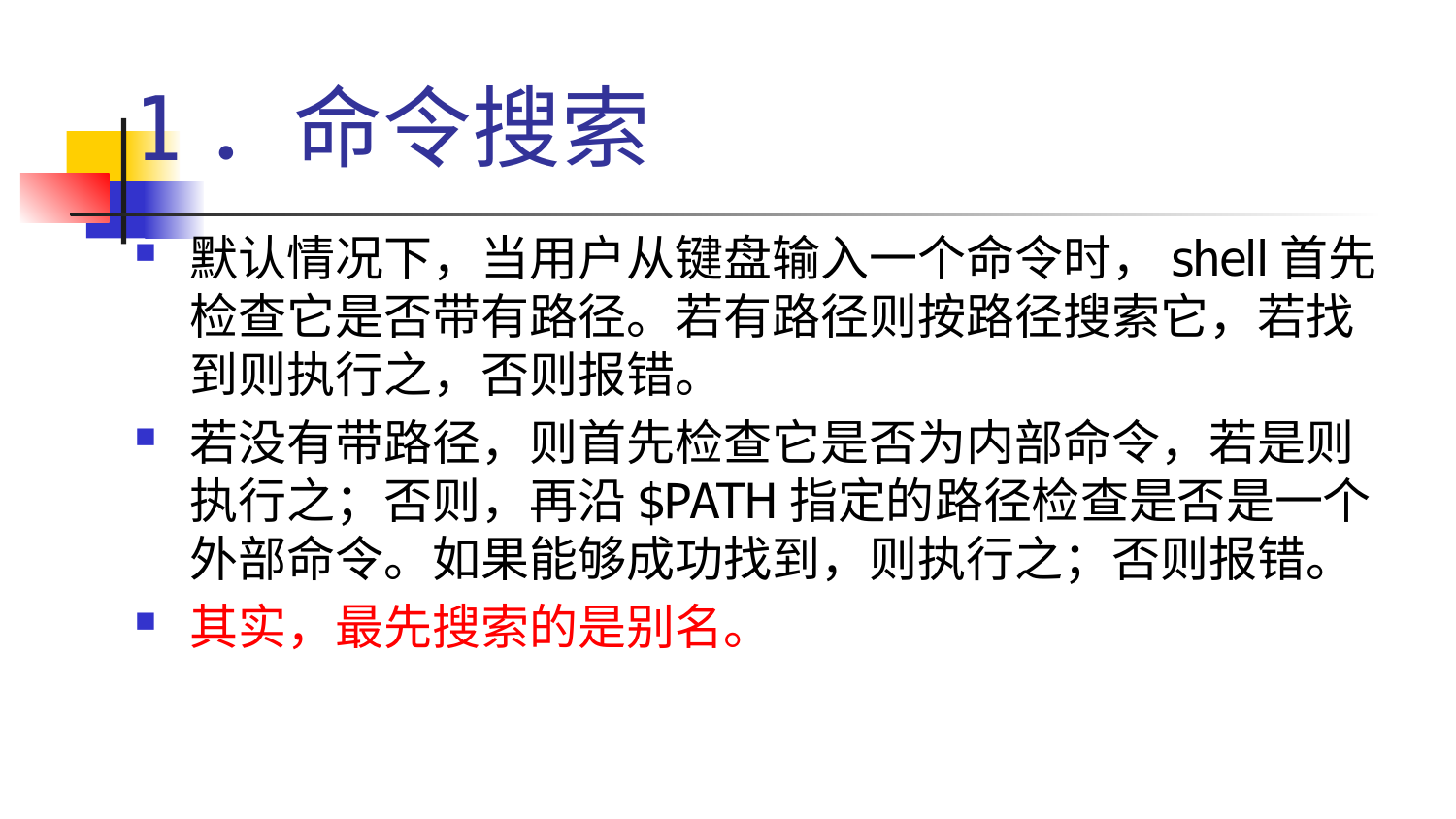

# 1．命令搜索
默认情况下，当用户从键盘输入一个命令时，shell首先检查它是否带有路径。若有路径则按路径搜索它，若找到则执行之，否则报错。
若没有带路径，则首先检查它是否为内部命令，若是则执行之；否则，再沿$PATH指定的路径检查是否是一个外部命令。如果能够成功找到，则执行之；否则报错。
其实，最先搜索的是别名。